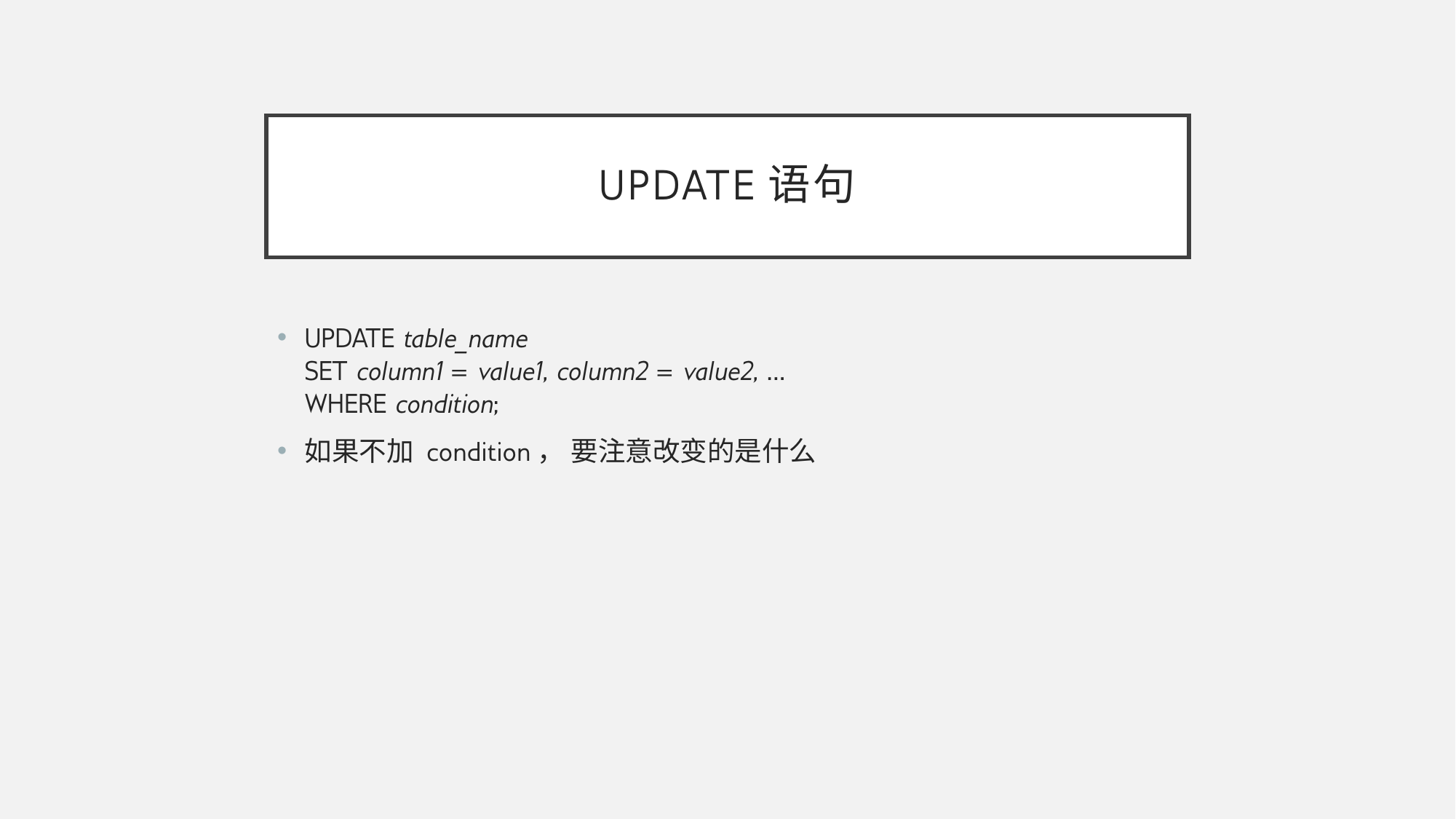

# UPDATE语句
UPDATE table_name
SET column1 = value1, column2 = value2, ...
WHERE condition;
如果不加 condition， 要注意改变的是什么